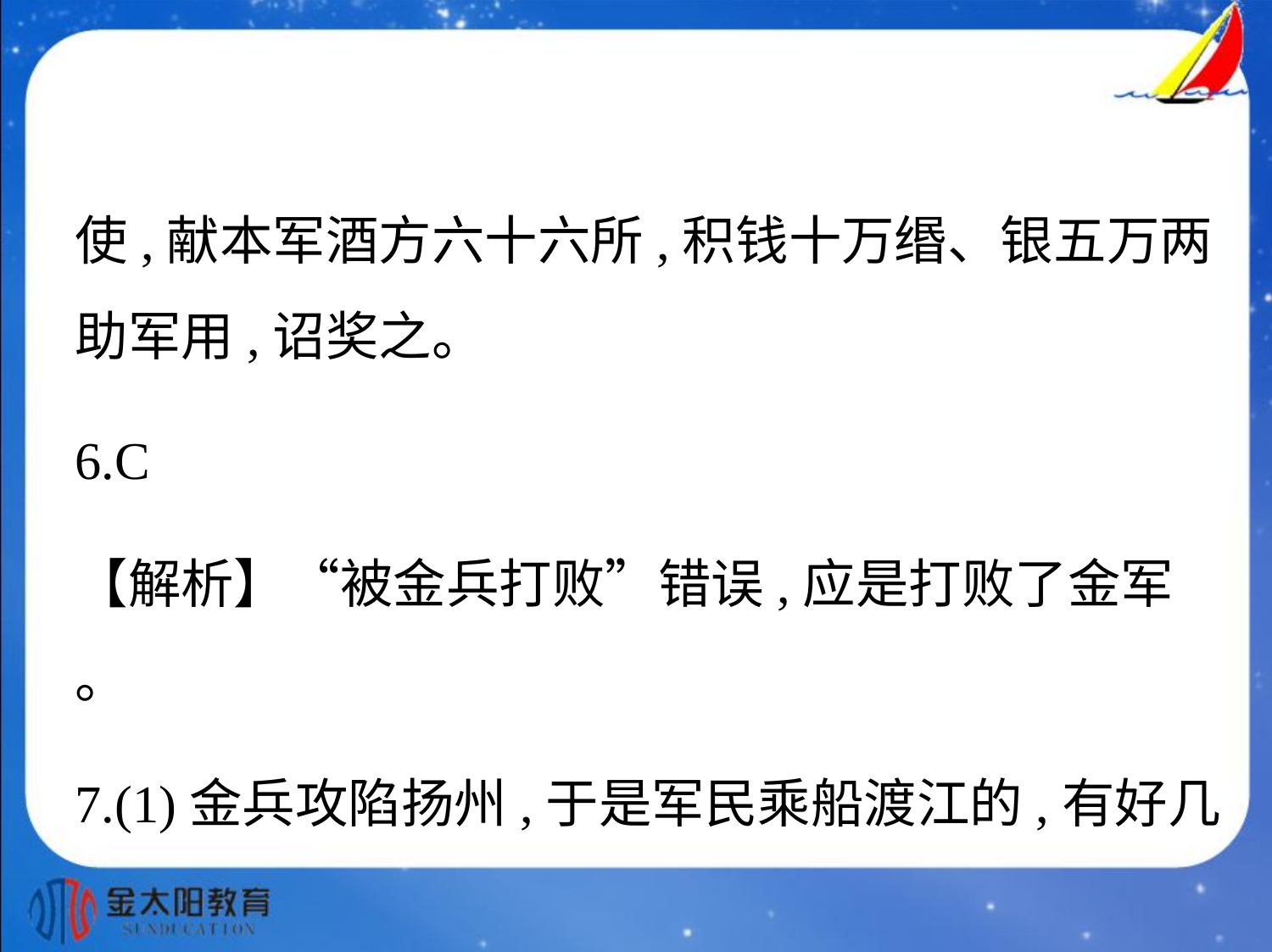

使,献本军酒方六十六所,积钱十万缗、银五万两
助军用,诏奖之。
6.C
【解析】“被金兵打败”错误,应是打败了金军
。
7.(1)金兵攻陷扬州,于是军民乘船渡江的,有好几